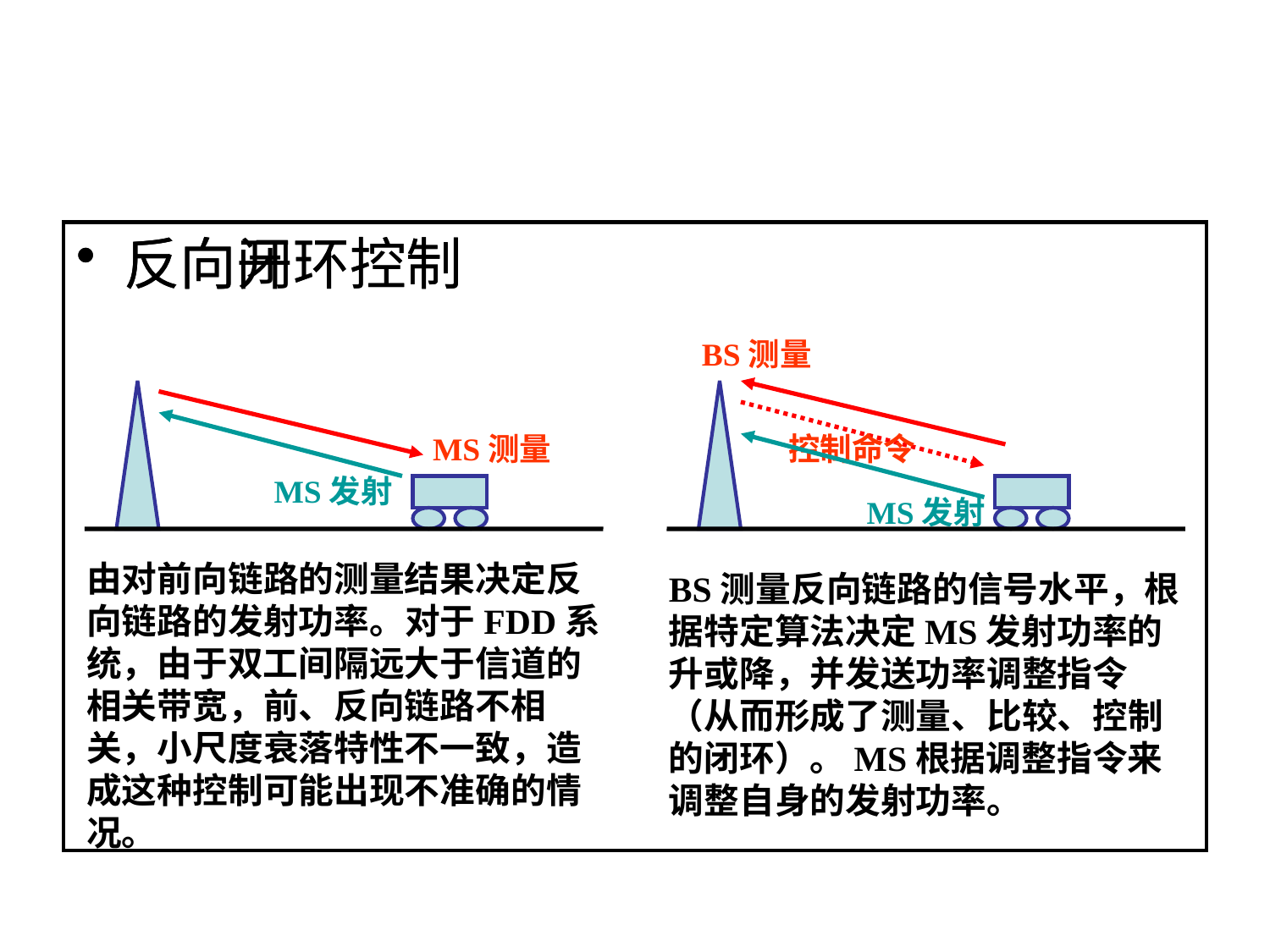

#
反向开环控制
反向闭环控制
BS测量

MS测量
控制命令

MS发射

MS发射

由对前向链路的测量结果决定反向链路的发射功率。对于FDD系统，由于双工间隔远大于信道的相关带宽，前、反向链路不相关，小尺度衰落特性不一致，造成这种控制可能出现不准确的情况。
BS测量反向链路的信号水平，根据特定算法决定MS发射功率的升或降，并发送功率调整指令（从而形成了测量、比较、控制的闭环）。MS根据调整指令来调整自身的发射功率。